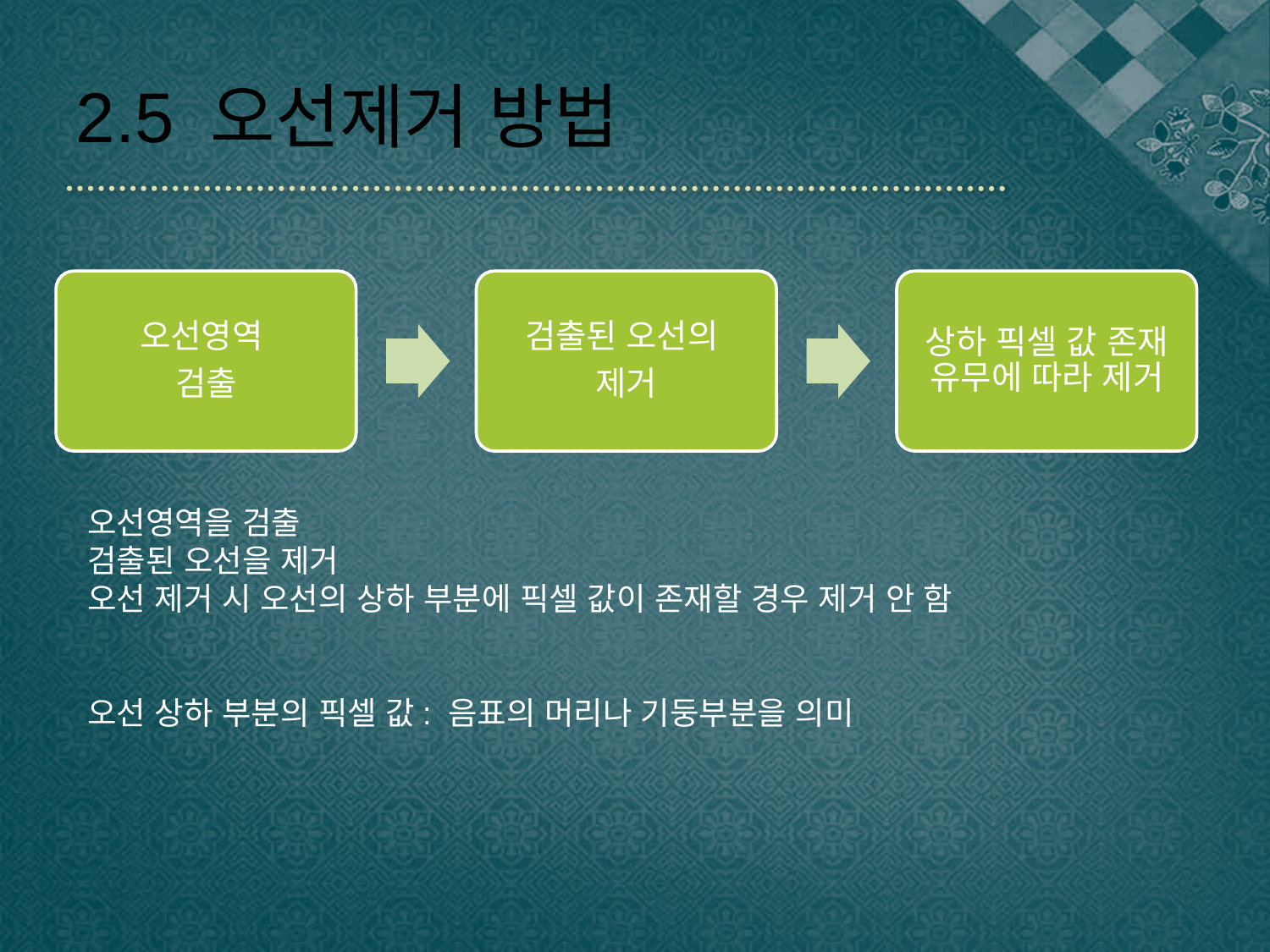

# 2.5 오선제거 방법
오선영역
검출

검출된 오선의
제거

상하 픽셀 값 존재 유무에 따라 제거
오선영역을 검출
검출된 오선을 제거
오선 제거 시 오선의 상하 부분에 픽셀 값이 존재할 경우 제거 안 함

오선 상하 부분의 픽셀 값: 음표의 머리나 기둥부분을 의미